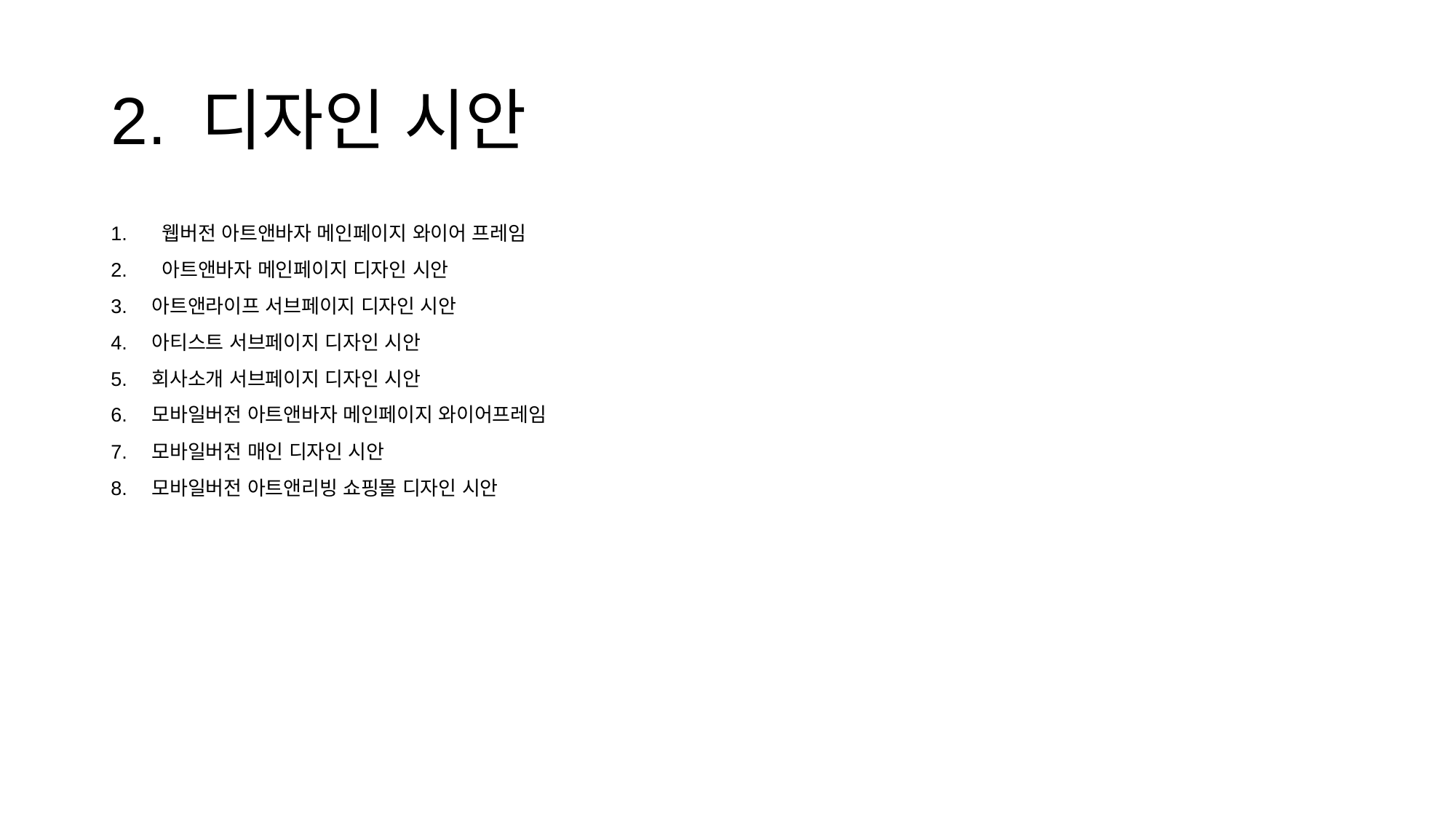

# 2. 디자인 시안
 웹버전 아트앤바자 메인페이지 와이어 프레임
 아트앤바자 메인페이지 디자인 시안
아트앤라이프 서브페이지 디자인 시안
아티스트 서브페이지 디자인 시안
회사소개 서브페이지 디자인 시안
모바일버전 아트앤바자 메인페이지 와이어프레임
모바일버전 매인 디자인 시안
모바일버전 아트앤리빙 쇼핑몰 디자인 시안